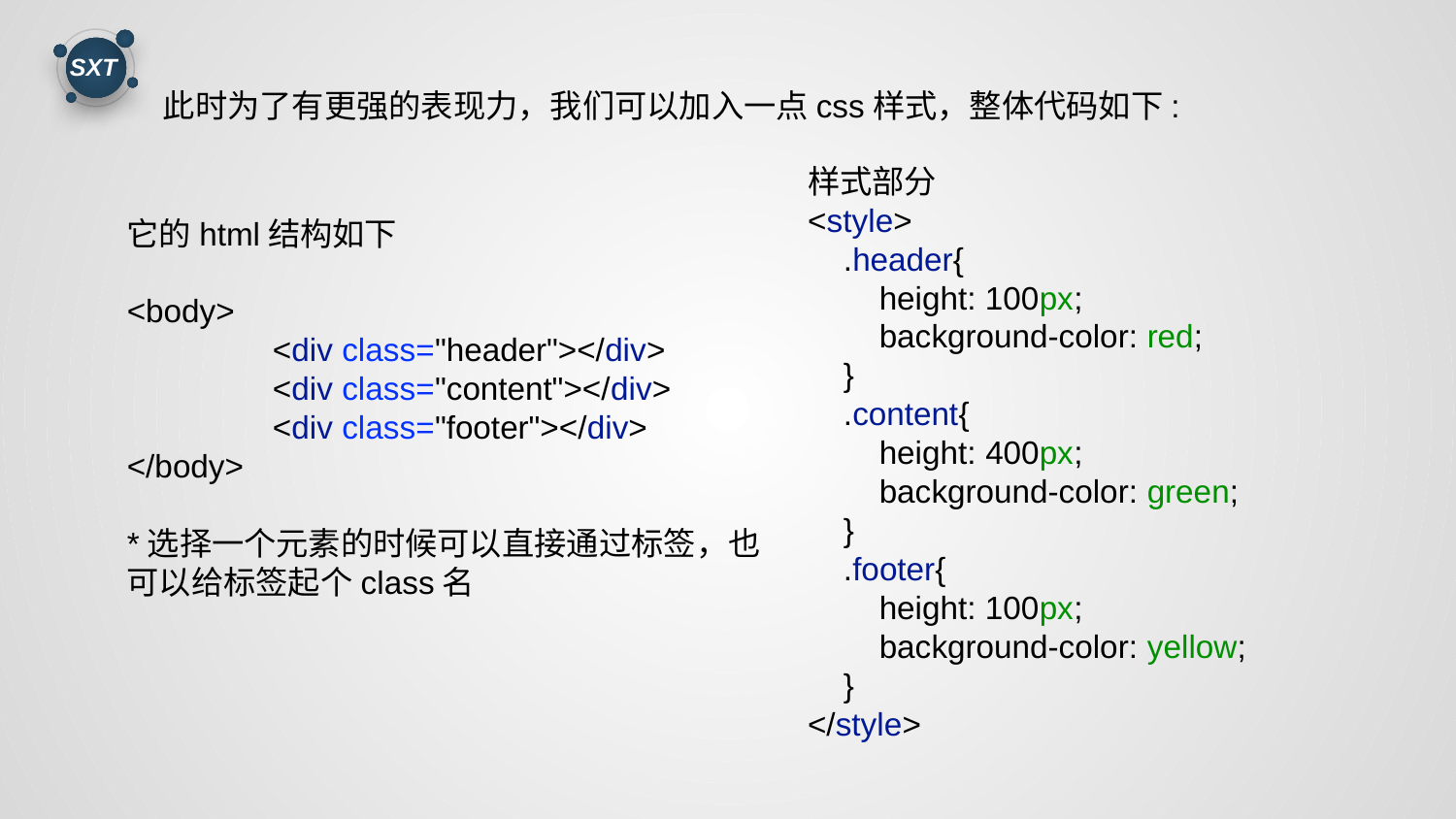

此时为了有更强的表现力，我们可以加入一点css样式，整体代码如下:

样式部分
<style>
    .header{
        height: 100px;
        background-color: red;
    }
    .content{
        height: 400px;
        background-color: green;
    }
    .footer{
        height: 100px;
        background-color: yellow;
    }
</style>

它的html结构如下

<body>
	<div class="header"></div>
	<div class="content"></div>
	<div class="footer"></div>
</body>

*选择一个元素的时候可以直接通过标签，也可以给标签起个class名